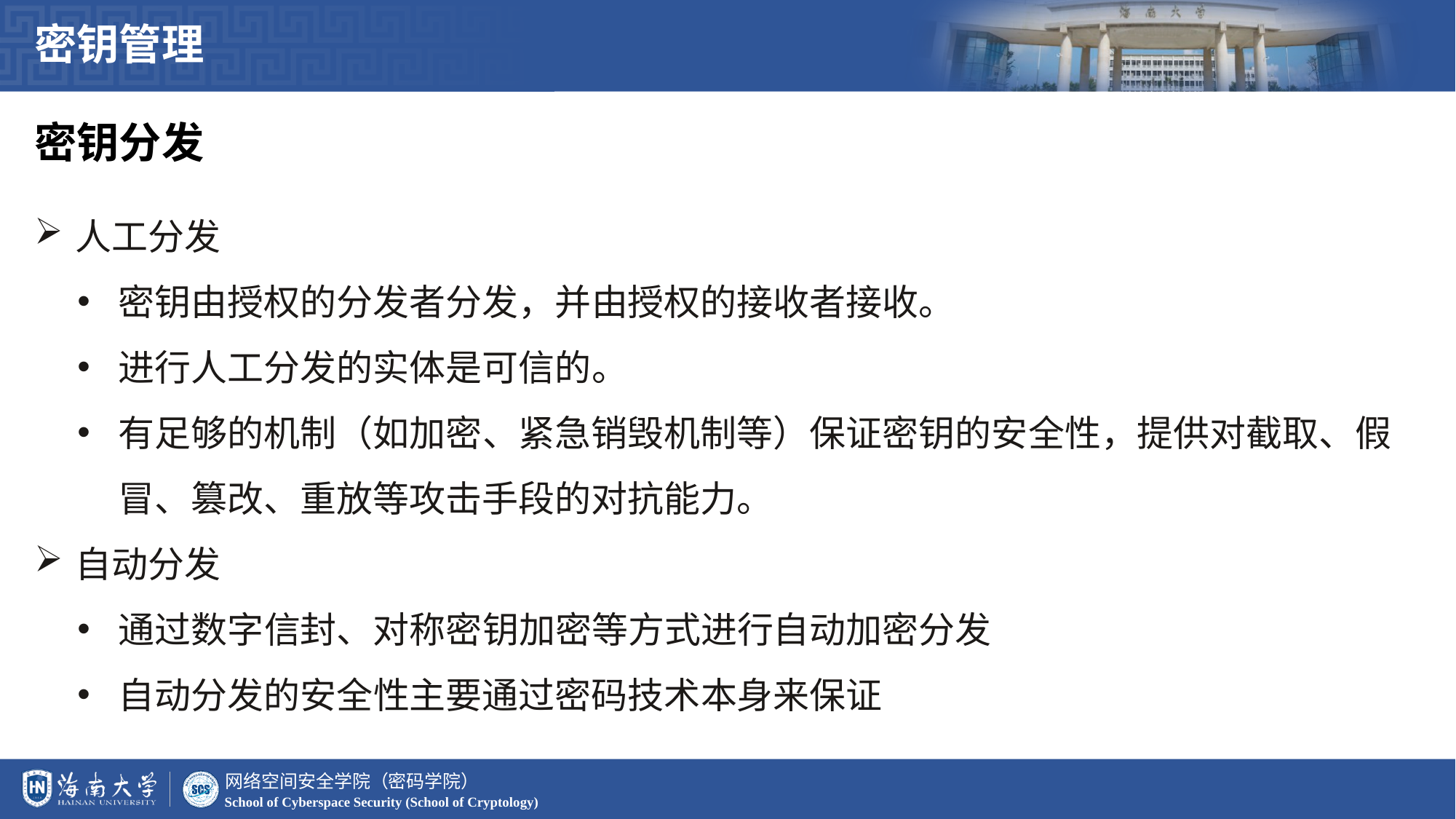

密钥管理
密钥分发
人工分发
密钥由授权的分发者分发，并由授权的接收者接收。
进行人工分发的实体是可信的。
有足够的机制（如加密、紧急销毁机制等）保证密钥的安全性，提供对截取、假冒、篡改、重放等攻击手段的对抗能力。
自动分发
通过数字信封、对称密钥加密等方式进行自动加密分发
自动分发的安全性主要通过密码技术本身来保证

55